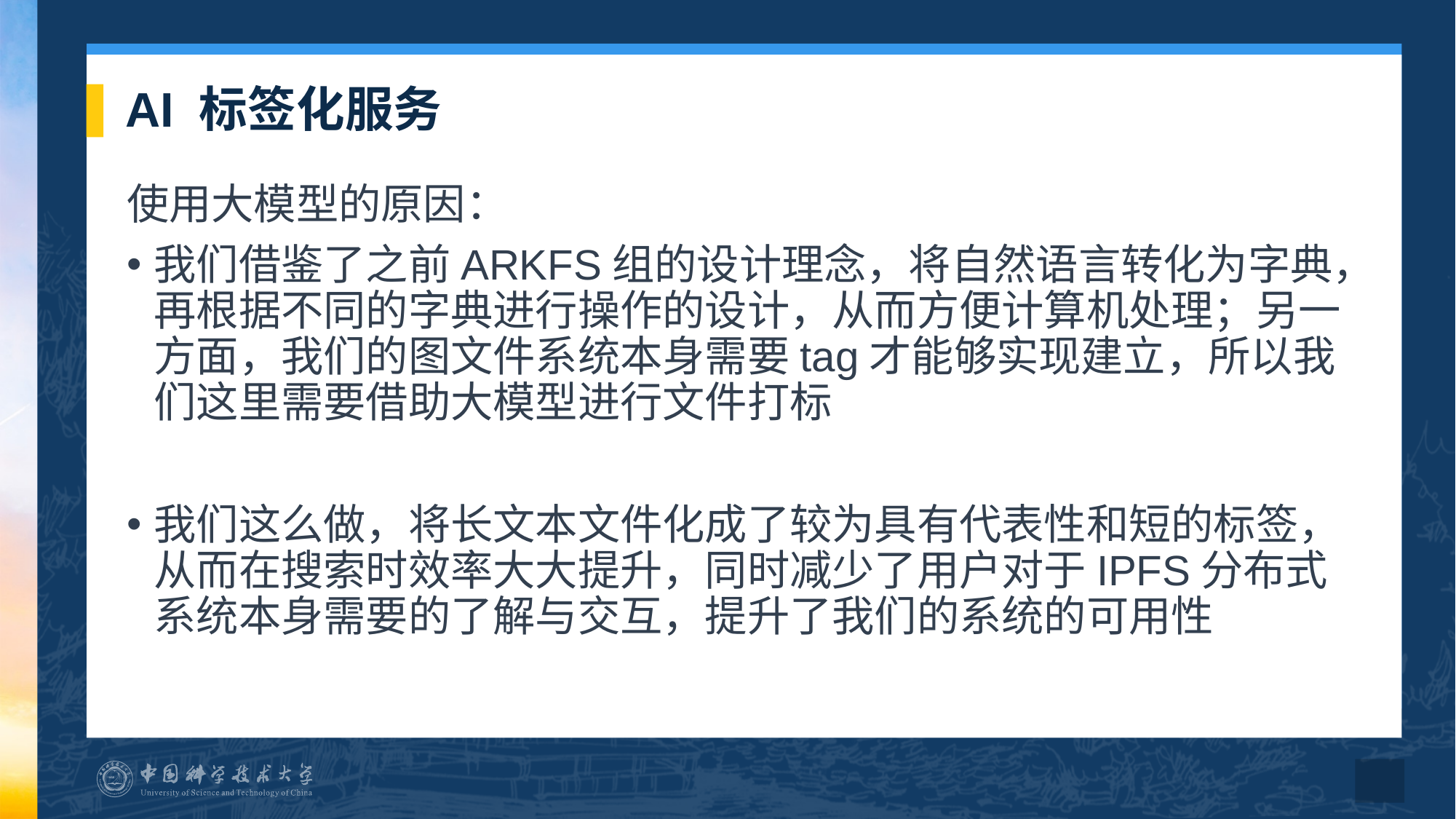

# AI 标签化服务
使用大模型的原因：
我们借鉴了之前ARKFS组的设计理念，将自然语言转化为字典，再根据不同的字典进行操作的设计，从而方便计算机处理；另一方面，我们的图文件系统本身需要tag才能够实现建立，所以我们这里需要借助大模型进行文件打标

我们这么做，将长文本文件化成了较为具有代表性和短的标签，从而在搜索时效率大大提升，同时减少了用户对于IPFS分布式系统本身需要的了解与交互，提升了我们的系统的可用性
11